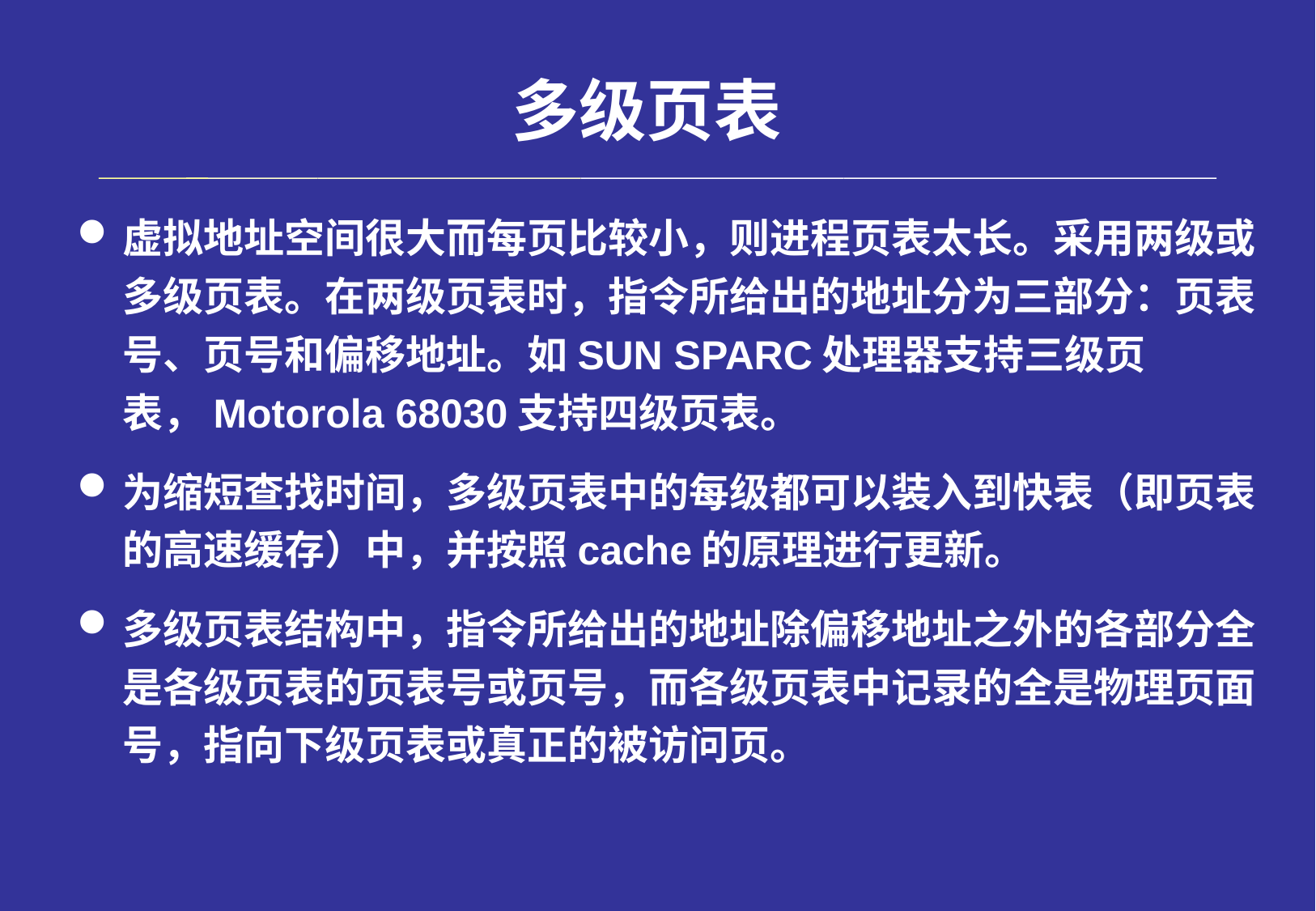

# 多级页表
虚拟地址空间很大而每页比较小，则进程页表太长。采用两级或多级页表。在两级页表时，指令所给出的地址分为三部分：页表号、页号和偏移地址。如SUN SPARC处理器支持三级页表，Motorola 68030支持四级页表。
为缩短查找时间，多级页表中的每级都可以装入到快表（即页表的高速缓存）中，并按照cache的原理进行更新。
多级页表结构中，指令所给出的地址除偏移地址之外的各部分全是各级页表的页表号或页号，而各级页表中记录的全是物理页面号，指向下级页表或真正的被访问页。